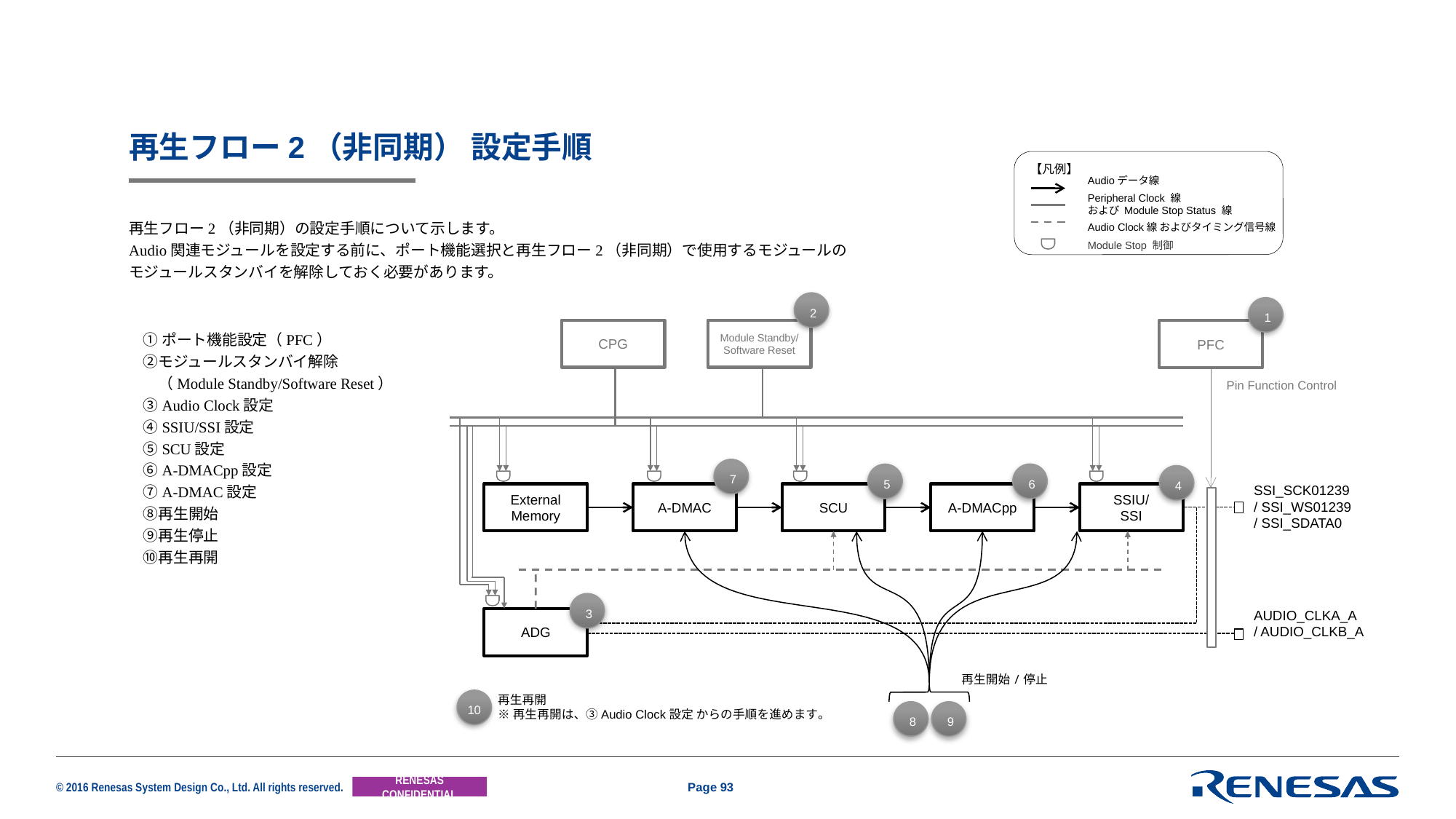

# 再生フロー2（非同期） 設定手順
【凡例】
Audioデータ線
Peripheral Clock 線
および Module Stop Status 線
Audio Clock線 およびタイミング信号線
再生フロー2（非同期）の設定手順について示します。
Audio関連モジュールを設定する前に、ポート機能選択と再生フロー2（非同期）で使用するモジュールの
モジュールスタンバイを解除しておく必要があります。
Module Stop 制御

2
1
CPG
Module Standby/
Software Reset
PFC
①ポート機能設定（PFC）
②モジュールスタンバイ解除
　（Module Standby/Software Reset）
③Audio Clock設定
④SSIU/SSI設定
⑤SCU設定
⑥A-DMACpp設定
⑦A-DMAC設定
⑧再生開始
⑨再生停止
⑩再生再開
Pin Function Control
7
6
5
4

SSI_SCK01239
/ SSI_WS01239
/ SSI_SDATA0
External
Memory
A-DMAC
SCU
A-DMACpp
SSIU/
SSI

3

AUDIO_CLKA_A
/ AUDIO_CLKB_A
ADG

再生開始/停止
再生再開
※再生再開は、③Audio Clock設定 からの手順を進めます。
10
8
9
Page 93